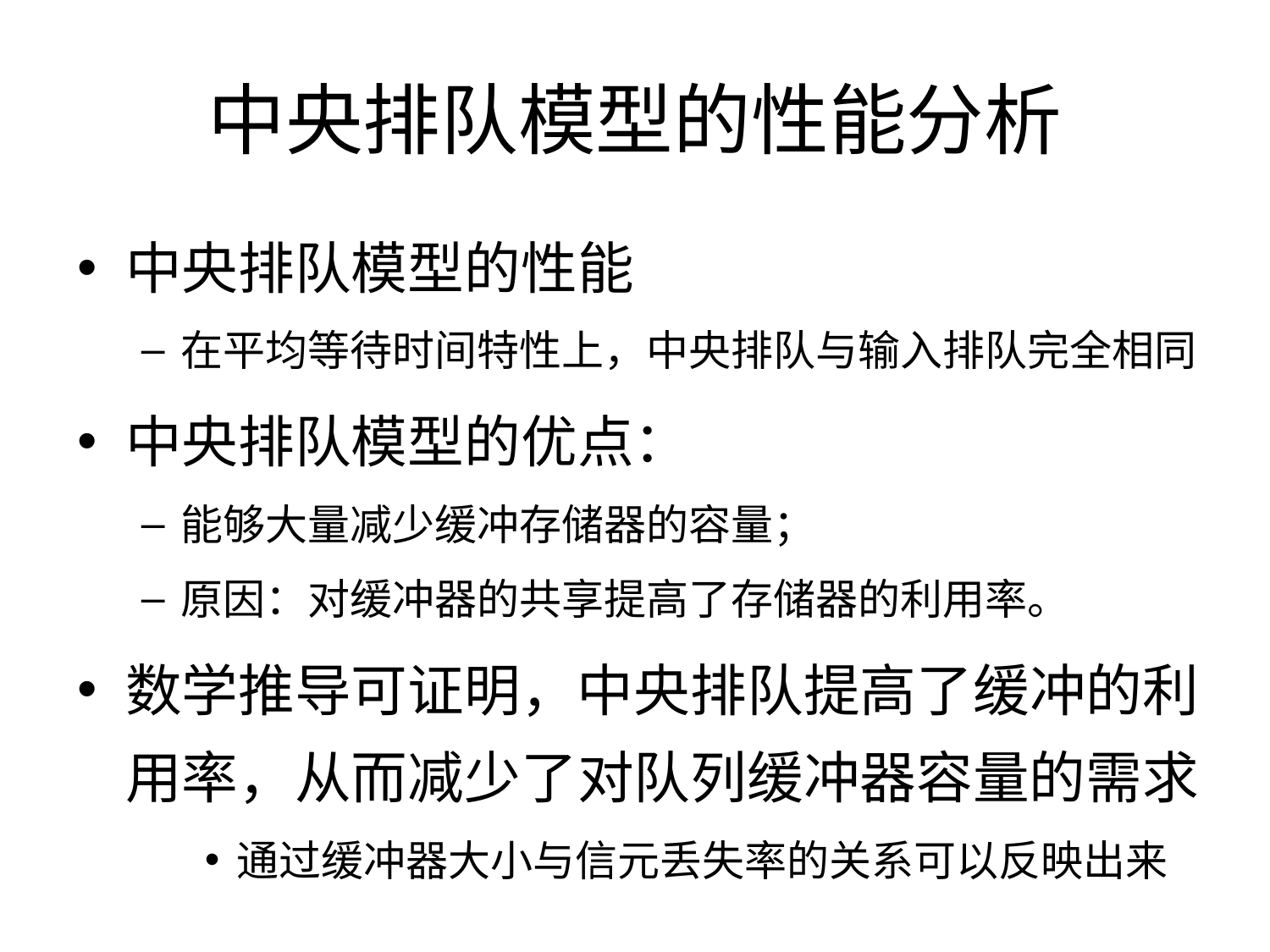

# 中央排队模型的性能分析
中央排队模型的性能
在平均等待时间特性上，中央排队与输入排队完全相同
中央排队模型的优点：
能够大量减少缓冲存储器的容量；
原因：对缓冲器的共享提高了存储器的利用率。
数学推导可证明，中央排队提高了缓冲的利用率，从而减少了对队列缓冲器容量的需求
通过缓冲器大小与信元丢失率的关系可以反映出来